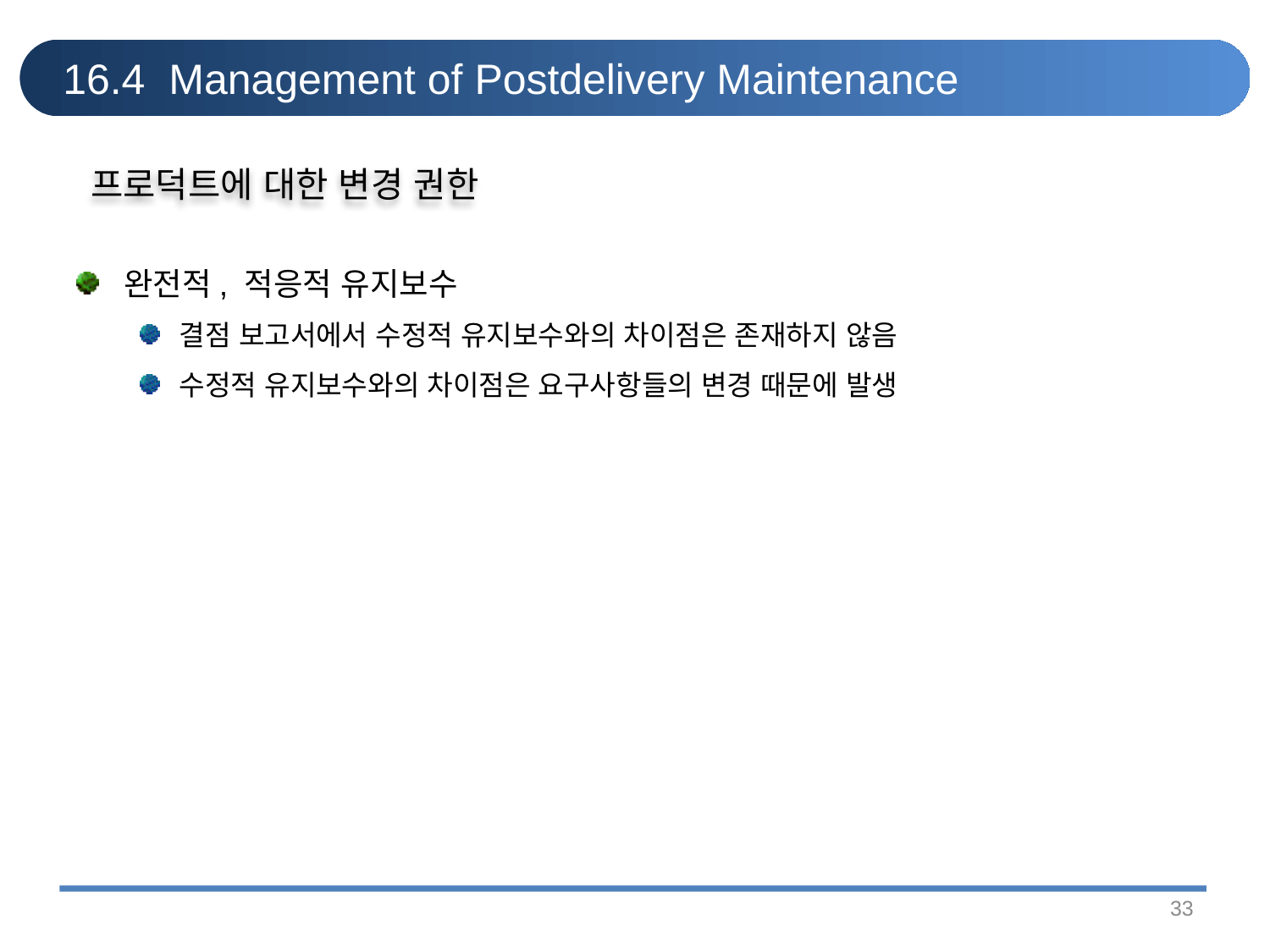

# 16.4  Management of Postdelivery Maintenance
프로덕트에 대한 변경 권한
완전적, 적응적 유지보수
결점 보고서에서 수정적 유지보수와의 차이점은 존재하지 않음
수정적 유지보수와의 차이점은 요구사항들의 변경 때문에 발생
33